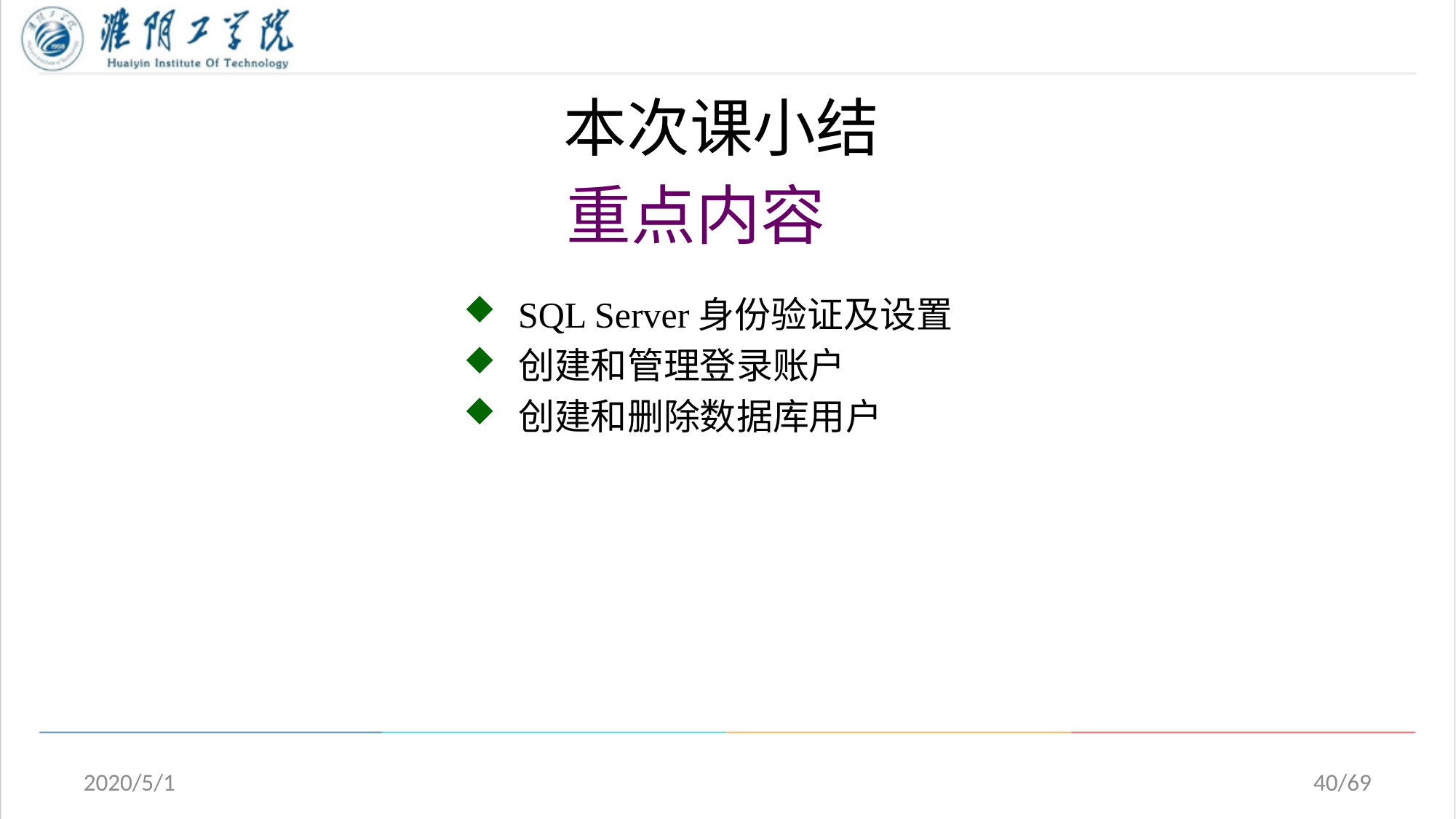

# 本次课小结
      重点内容
SQL Server身份验证及设置
创建和管理登录账户
创建和删除数据库用户

2020/5/1
40/69